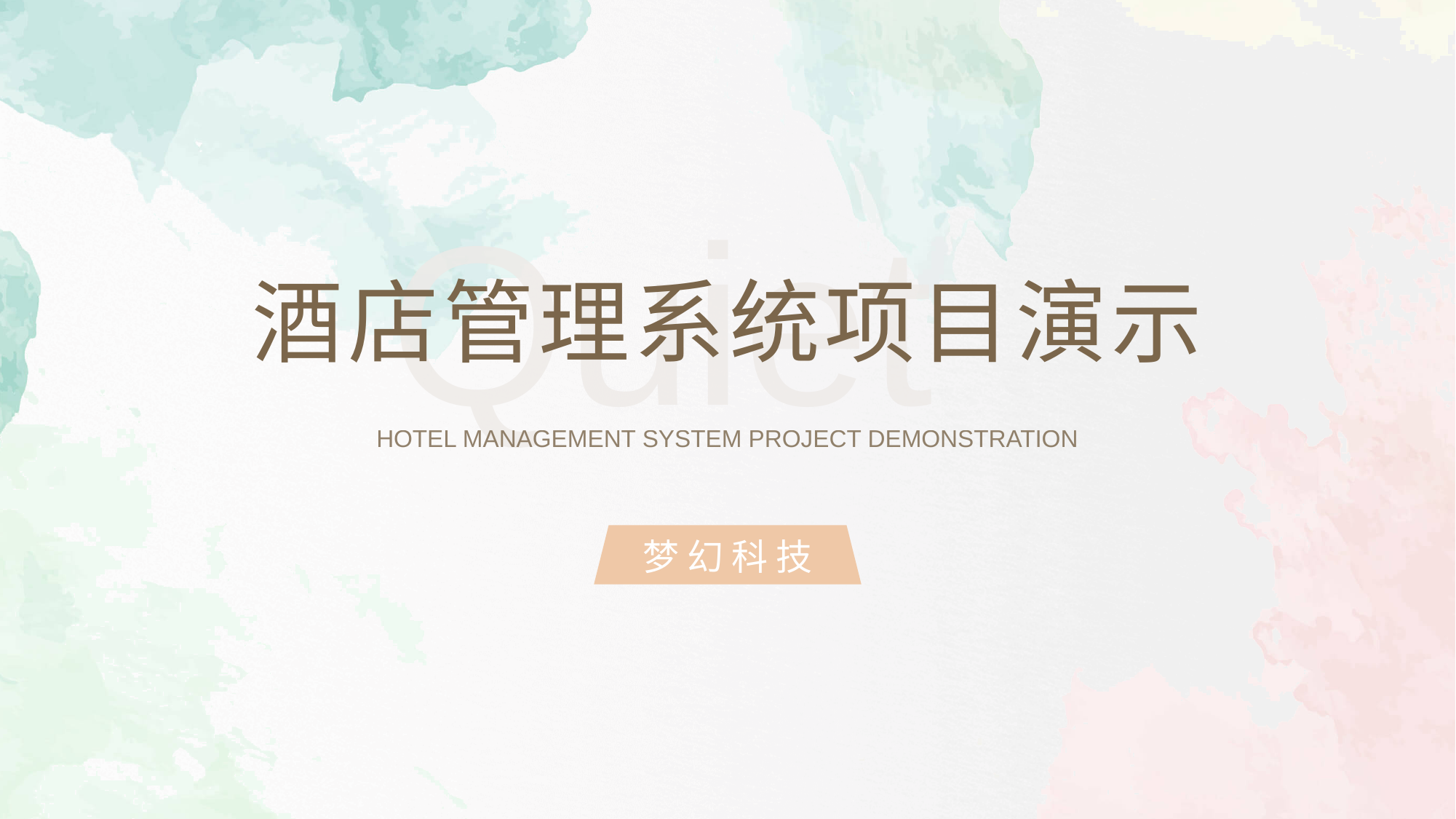

Quiet
酒店管理系统项目演示
HOTEL MANAGEMENT SYSTEM PROJECT DEMONSTRATION
梦 幻 科 技